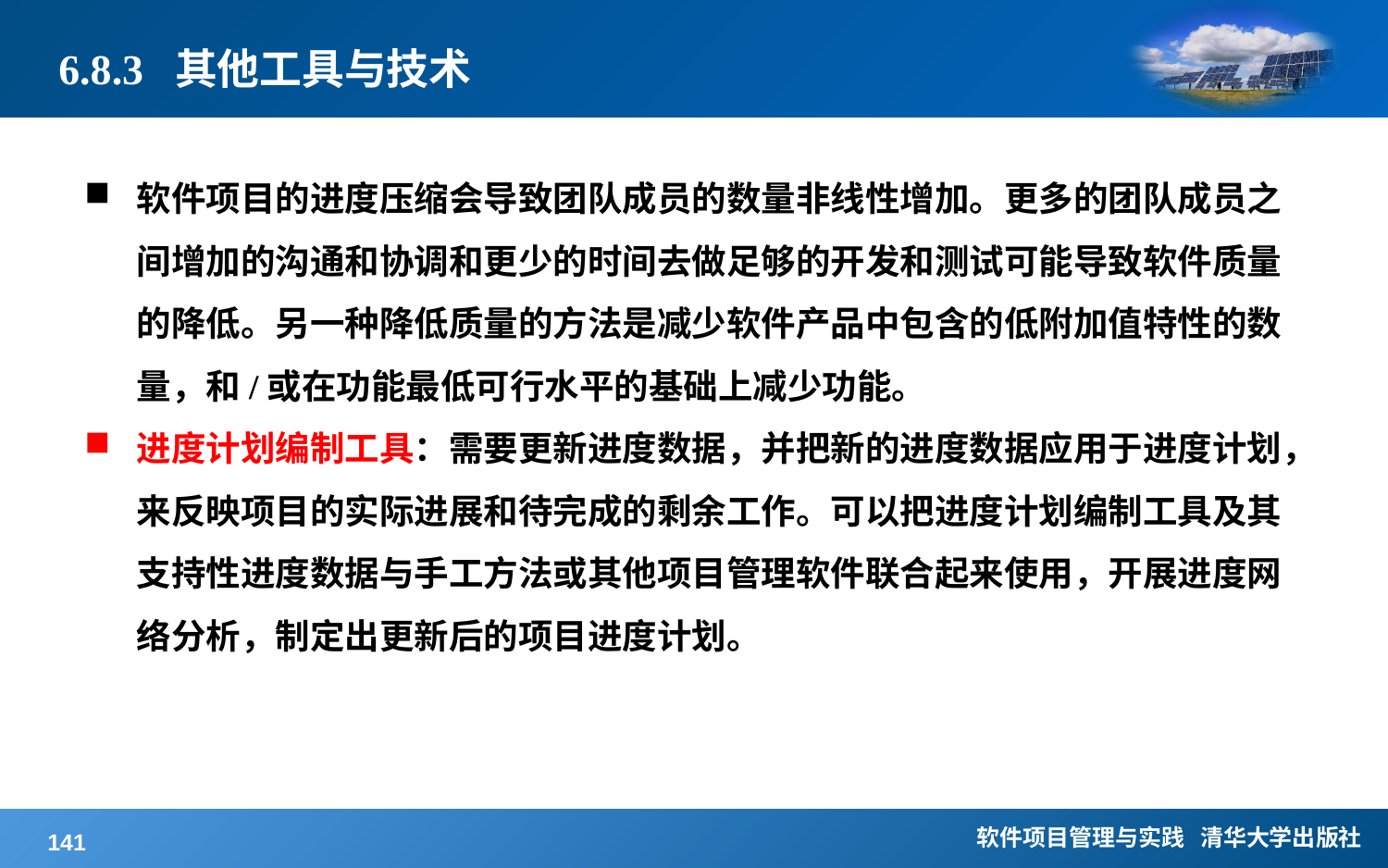

# 6.8.3  其他工具与技术
软件项目的进度压缩会导致团队成员的数量非线性增加。更多的团队成员之间增加的沟通和协调和更少的时间去做足够的开发和测试可能导致软件质量的降低。另一种降低质量的方法是减少软件产品中包含的低附加值特性的数量，和/或在功能最低可行水平的基础上减少功能。
进度计划编制工具：需要更新进度数据，并把新的进度数据应用于进度计划，来反映项目的实际进展和待完成的剩余工作。可以把进度计划编制工具及其支持性进度数据与手工方法或其他项目管理软件联合起来使用，开展进度网络分析，制定出更新后的项目进度计划。